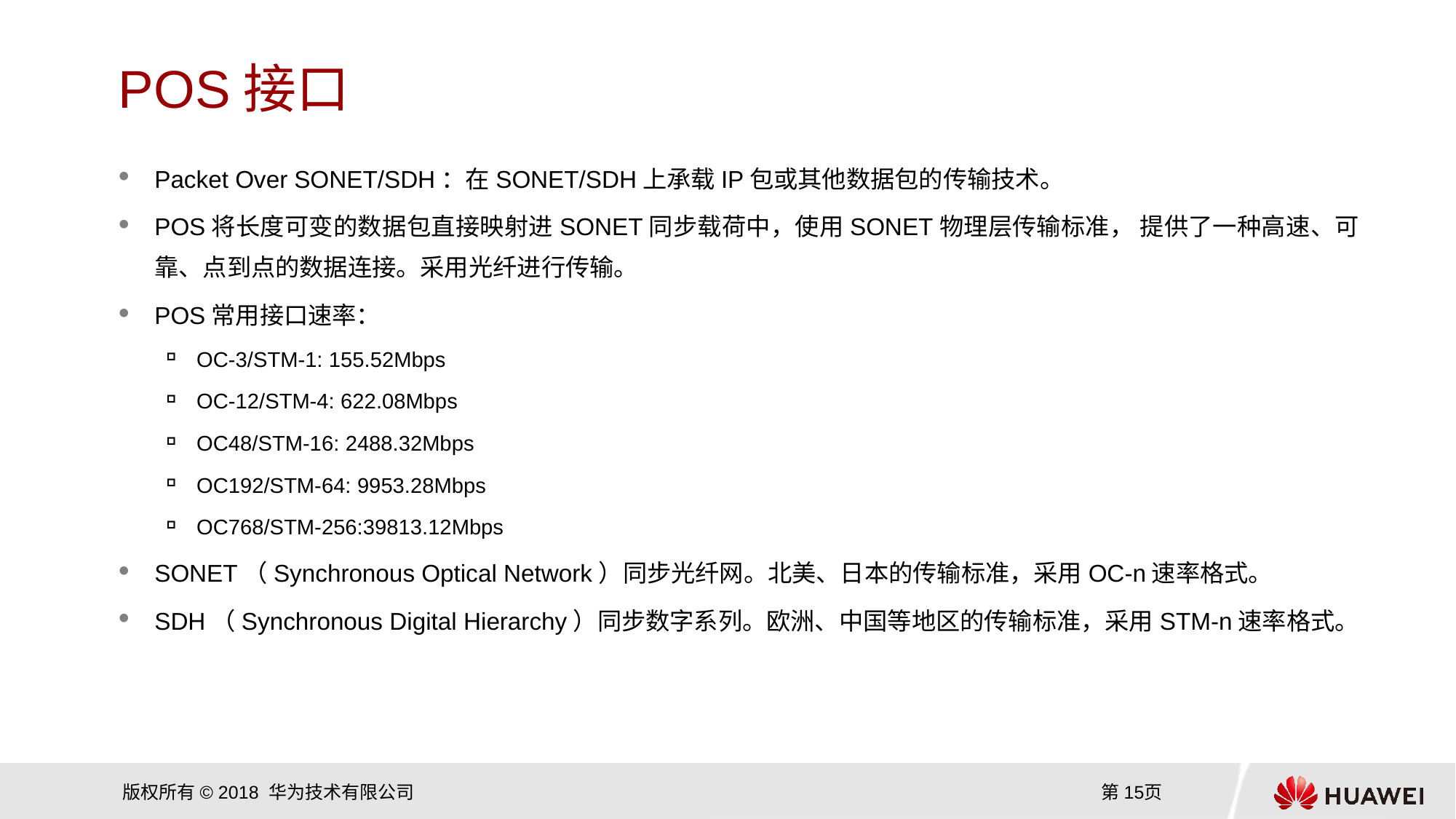

# POS接口
Packet Over SONET/SDH：在SONET/SDH上承载IP包或其他数据包的传输技术。
POS将长度可变的数据包直接映射进SONET同步载荷中，使用SONET物理层传输标准， 提供了一种高速、可靠、点到点的数据连接。采用光纤进行传输。
POS常用接口速率：
OC-3/STM-1: 155.52Mbps
OC-12/STM-4: 622.08Mbps
OC48/STM-16: 2488.32Mbps
OC192/STM-64: 9953.28Mbps
OC768/STM-256:39813.12Mbps
SONET（Synchronous Optical Network）同步光纤网。北美、日本的传输标准，采用OC-n速率格式。
SDH（Synchronous Digital Hierarchy）同步数字系列。欧洲、中国等地区的传输标准，采用STM-n速率格式。